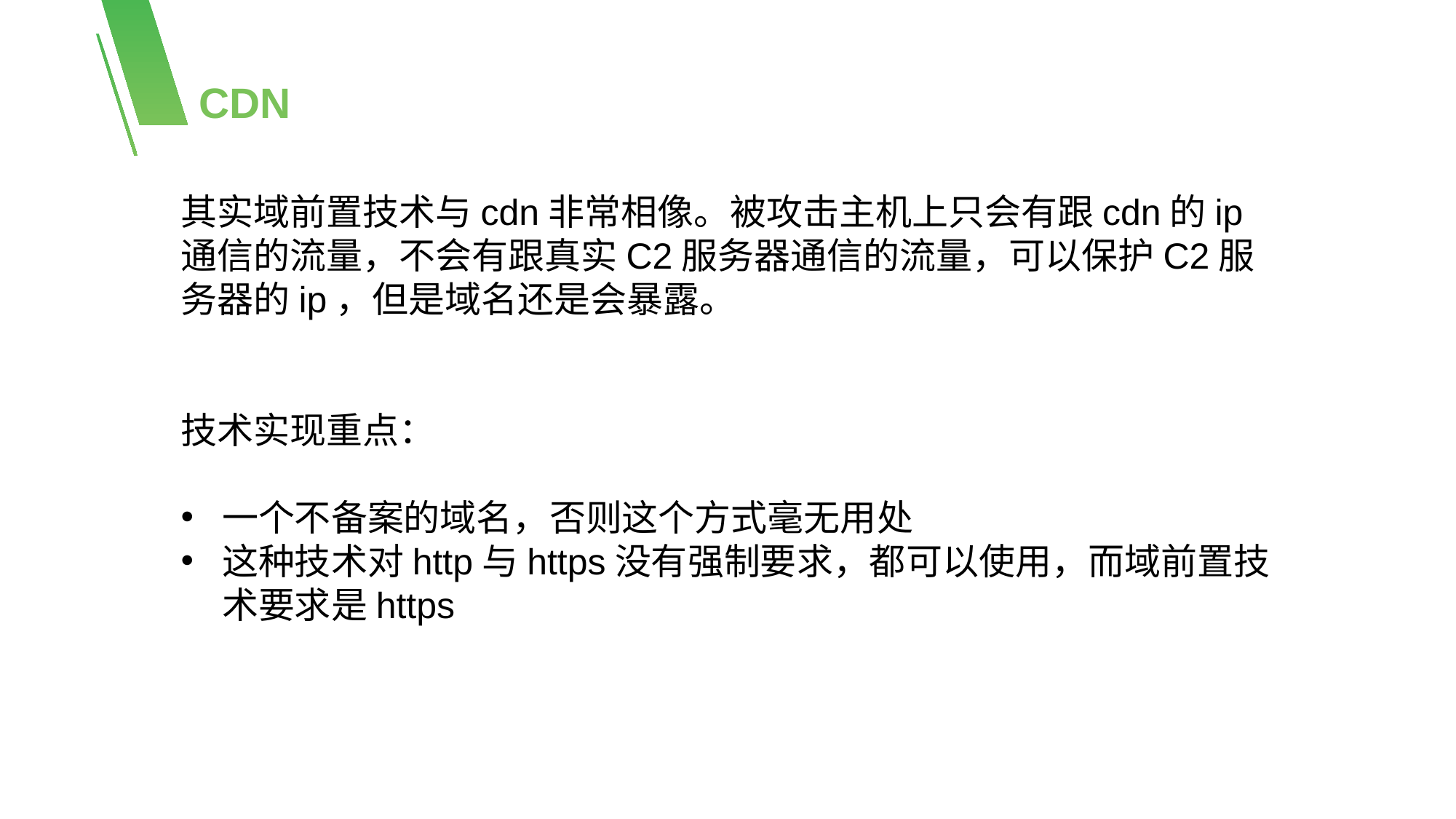

CDN
其实域前置技术与cdn非常相像。被攻击主机上只会有跟cdn的ip通信的流量，不会有跟真实C2服务器通信的流量，可以保护C2服务器的ip，但是域名还是会暴露。

技术实现重点：

一个不备案的域名，否则这个方式毫无用处
这种技术对http与https没有强制要求，都可以使用，而域前置技术要求是https